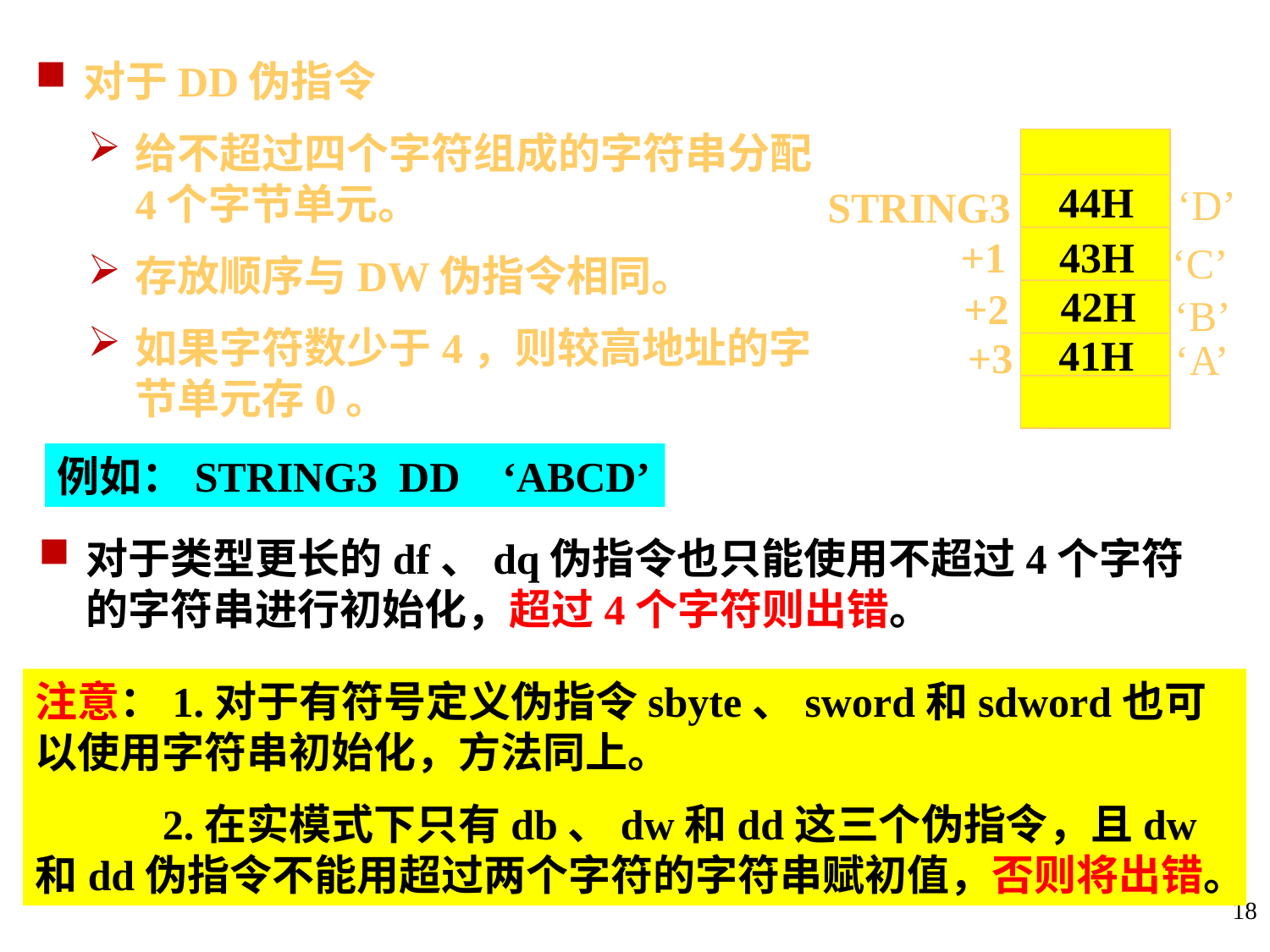

对于DD伪指令
给不超过四个字符组成的字符串分配4个字节单元。
存放顺序与DW伪指令相同。
如果字符数少于4，则较高地址的字节单元存0。

44H
‘D’
STRING3

+1
43H

‘C’
42H
+2

‘B’
41H
+3
‘A’

例如：STRING3  DD    ‘ABCD’
对于类型更长的df、dq伪指令也只能使用不超过4个字符的字符串进行初始化，超过4个字符则出错。
注意：1.对于有符号定义伪指令sbyte、sword和sdword也可以使用字符串初始化，方法同上。
            2.在实模式下只有db、dw和dd这三个伪指令，且dw和dd伪指令不能用超过两个字符的字符串赋初值，否则将出错。
18